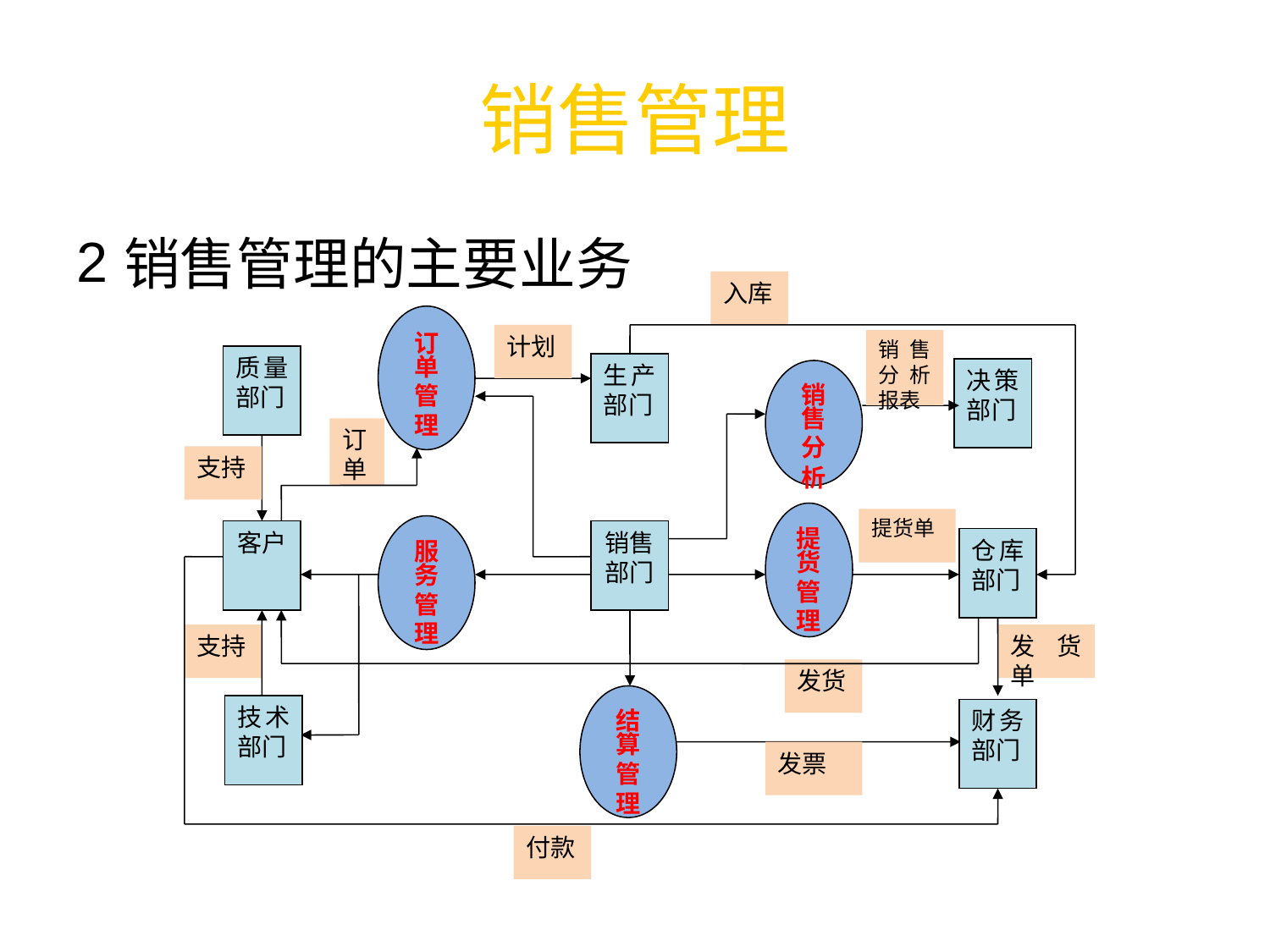

# 销售管理
销售管理的主要业务
入库
订单
管理
计划

销售分析报表
质量部门
生产部门
决策部门
销售
分析

订单

支持

提货
管理
提货单
服务
管理
客户
销售部门
仓库部门

支持
发货单
发货

结算
管理
技术部门
财务部门

发票

付款